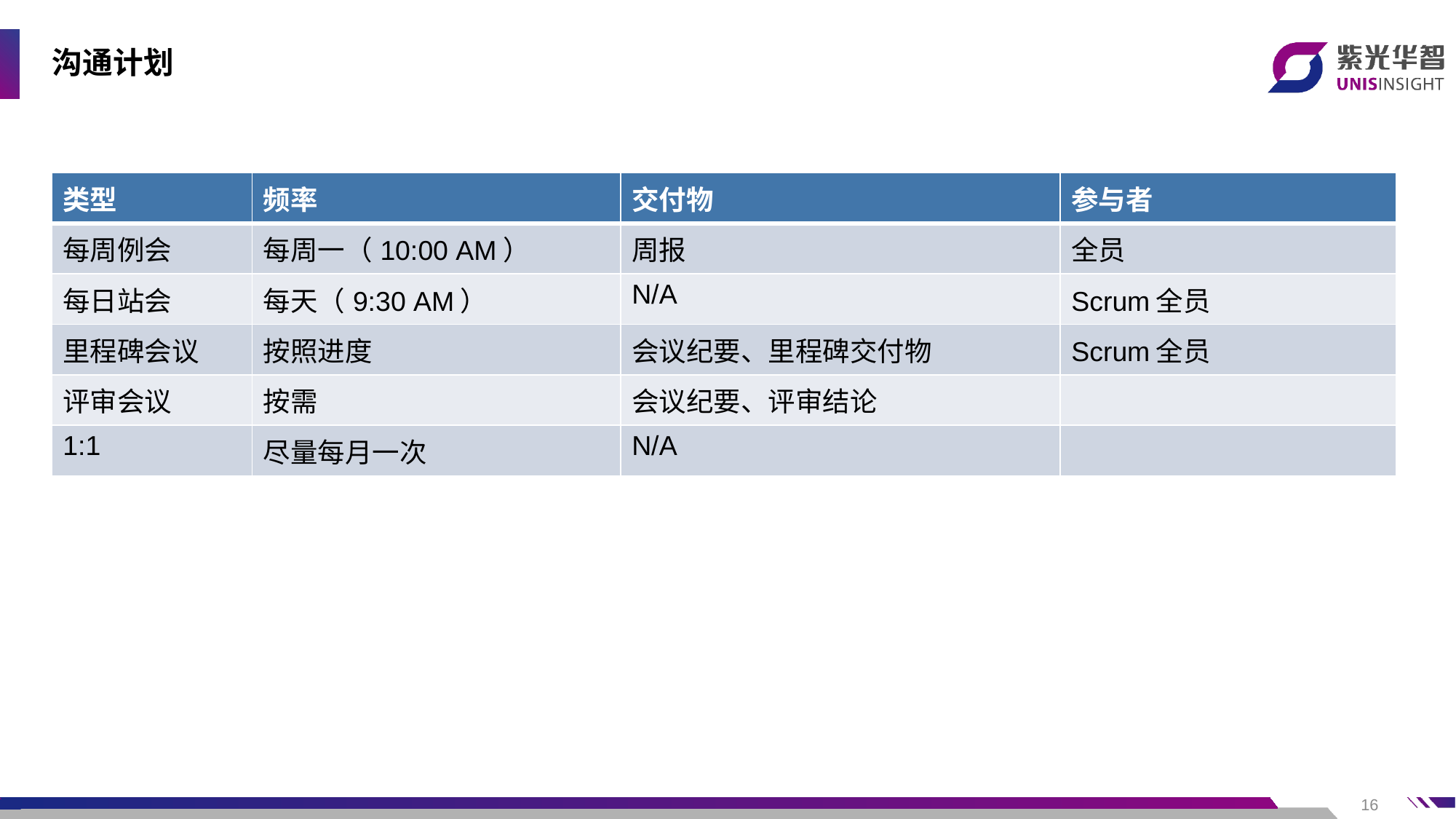

# 沟通计划
| 类型 | 频率 | 交付物 | 参与者 |
| --- | --- | --- | --- |
| 每周例会 | 每周一（10:00 AM） | 周报 | 全员 |
| 每日站会 | 每天（9:30 AM） | N/A | Scrum全员 |
| 里程碑会议 | 按照进度 | 会议纪要、里程碑交付物 | Scrum全员 |
| 评审会议 | 按需 | 会议纪要、评审结论 |  |
| 1:1 | 尽量每月一次 | N/A |  |